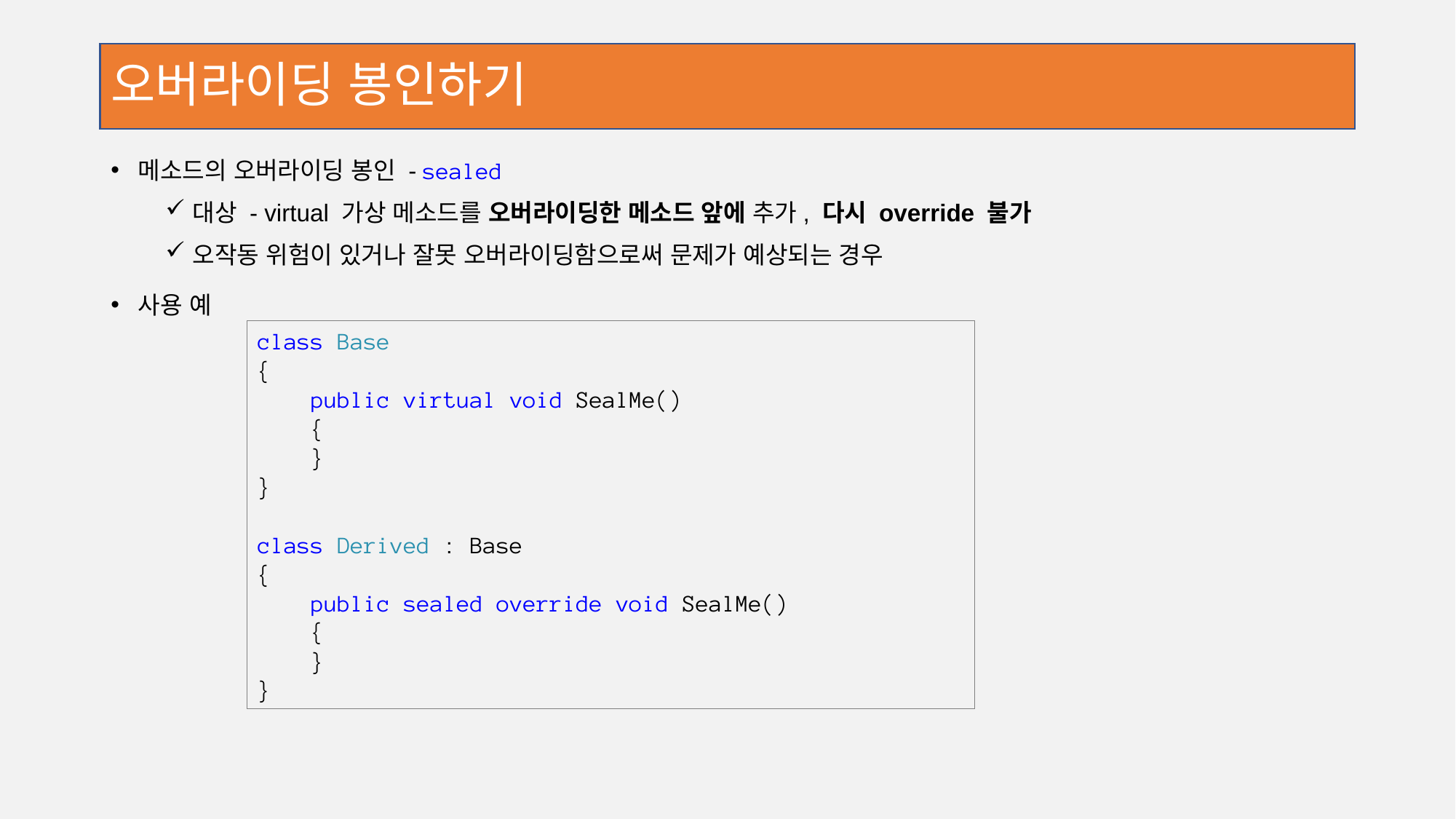

# 오버라이딩 봉인하기
메소드의 오버라이딩 봉인 - sealed
대상 - virtual 가상 메소드를 오버라이딩한 메소드 앞에 추가, 다시 override 불가
오작동 위험이 있거나 잘못 오버라이딩함으로써 문제가 예상되는 경우
사용 예

class Base
{
    public virtual void SealMe()
    {
    }
}

class Derived : Base
{
    public sealed override void SealMe()
    {
    }
}